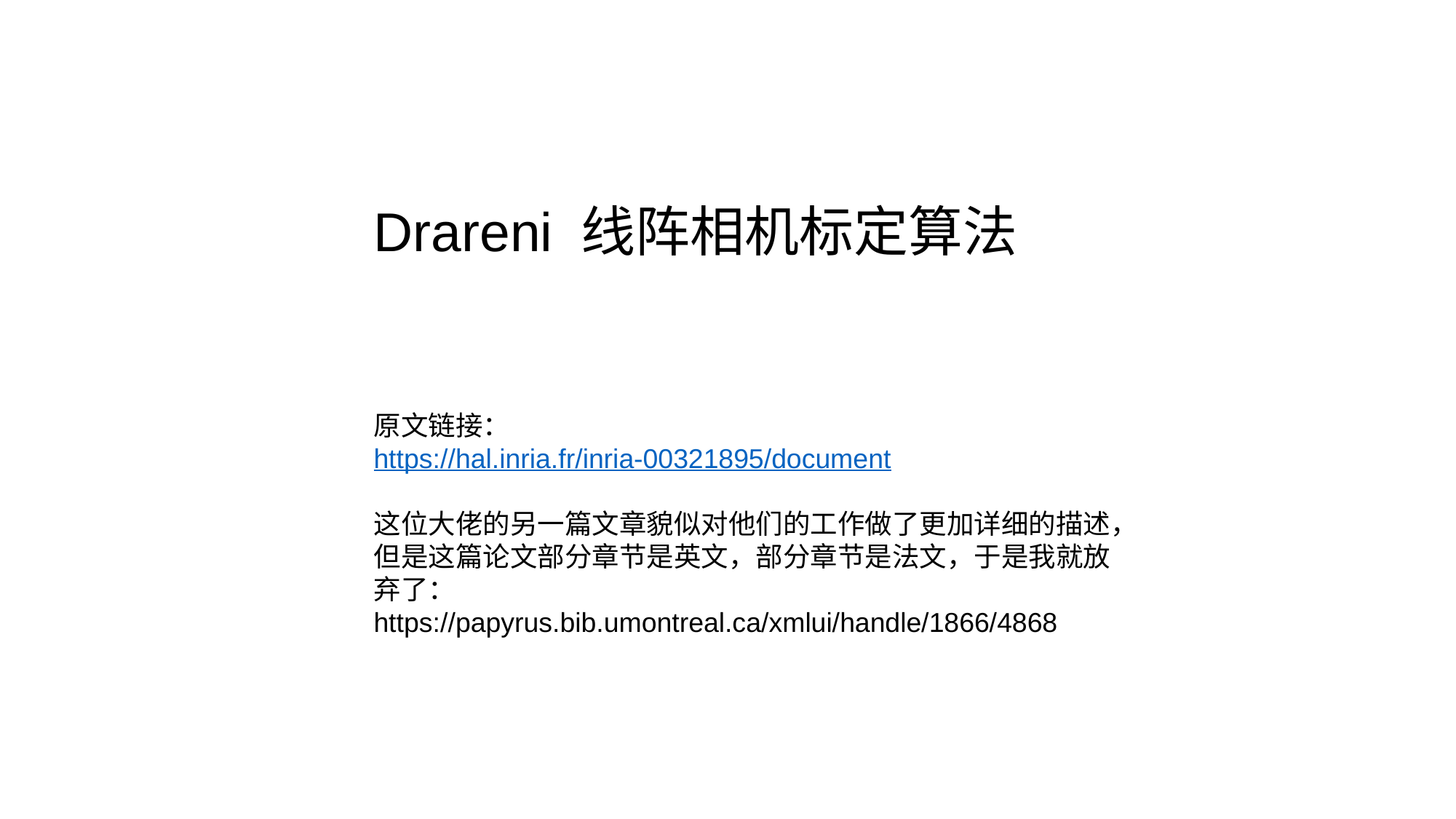

Drareni 线阵相机标定算法
原文链接：
https://hal.inria.fr/inria-00321895/document

这位大佬的另一篇文章貌似对他们的工作做了更加详细的描述，但是这篇论文部分章节是英文，部分章节是法文，于是我就放弃了：
https://papyrus.bib.umontreal.ca/xmlui/handle/1866/4868